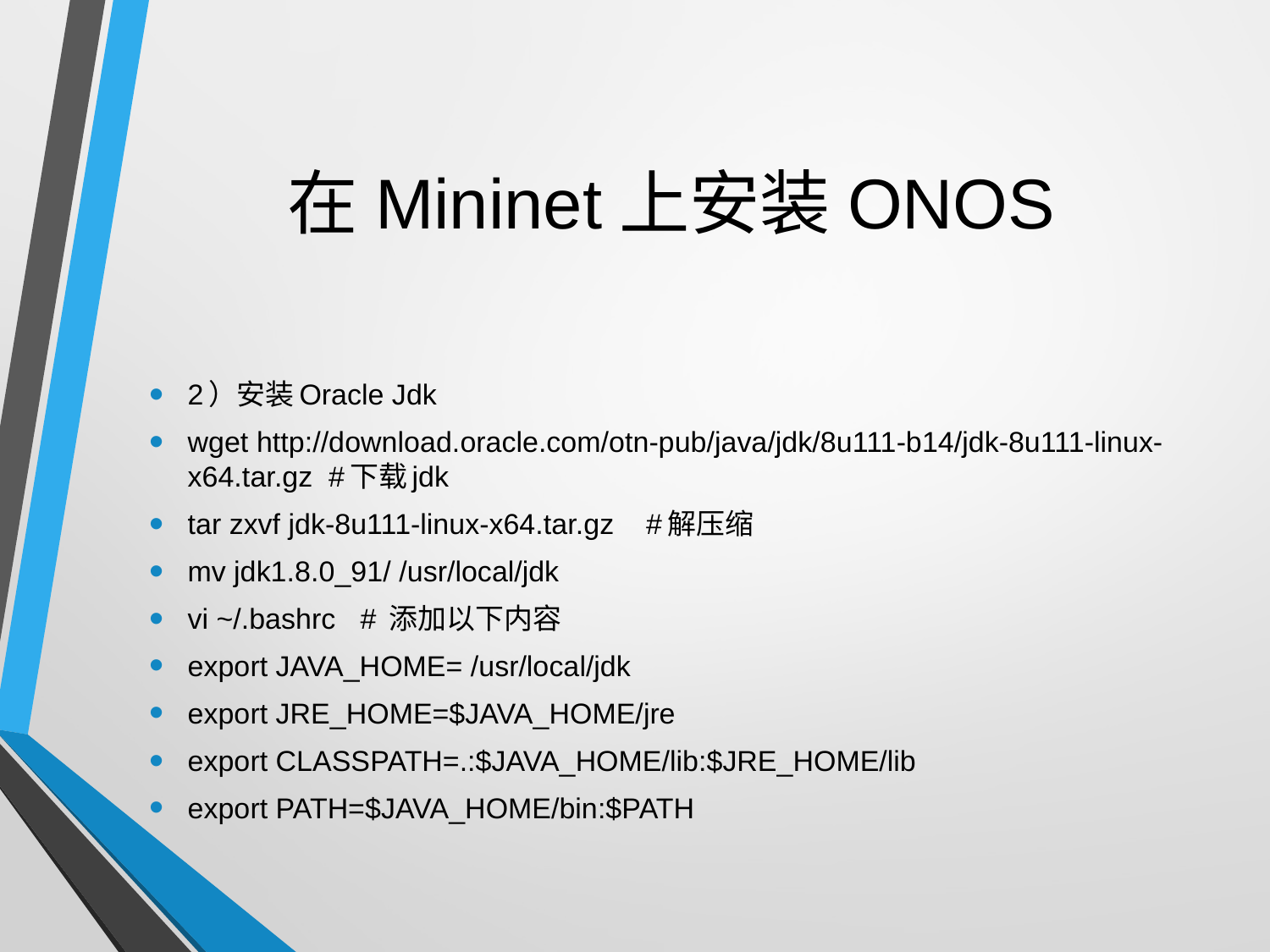

# 在Mininet上安装ONOS
2）安装Oracle Jdk
wget http://download.oracle.com/otn-pub/java/jdk/8u111-b14/jdk-8u111-linux-x64.tar.gz  #下载jdk
tar zxvf jdk-8u111-linux-x64.tar.gz    #解压缩
mv jdk1.8.0_91/ /usr/local/jdk
vi ~/.bashrc 		# 添加以下内容
export JAVA_HOME= /usr/local/jdk
export JRE_HOME=$JAVA_HOME/jre
export CLASSPATH=.:$JAVA_HOME/lib:$JRE_HOME/lib
export PATH=$JAVA_HOME/bin:$PATH